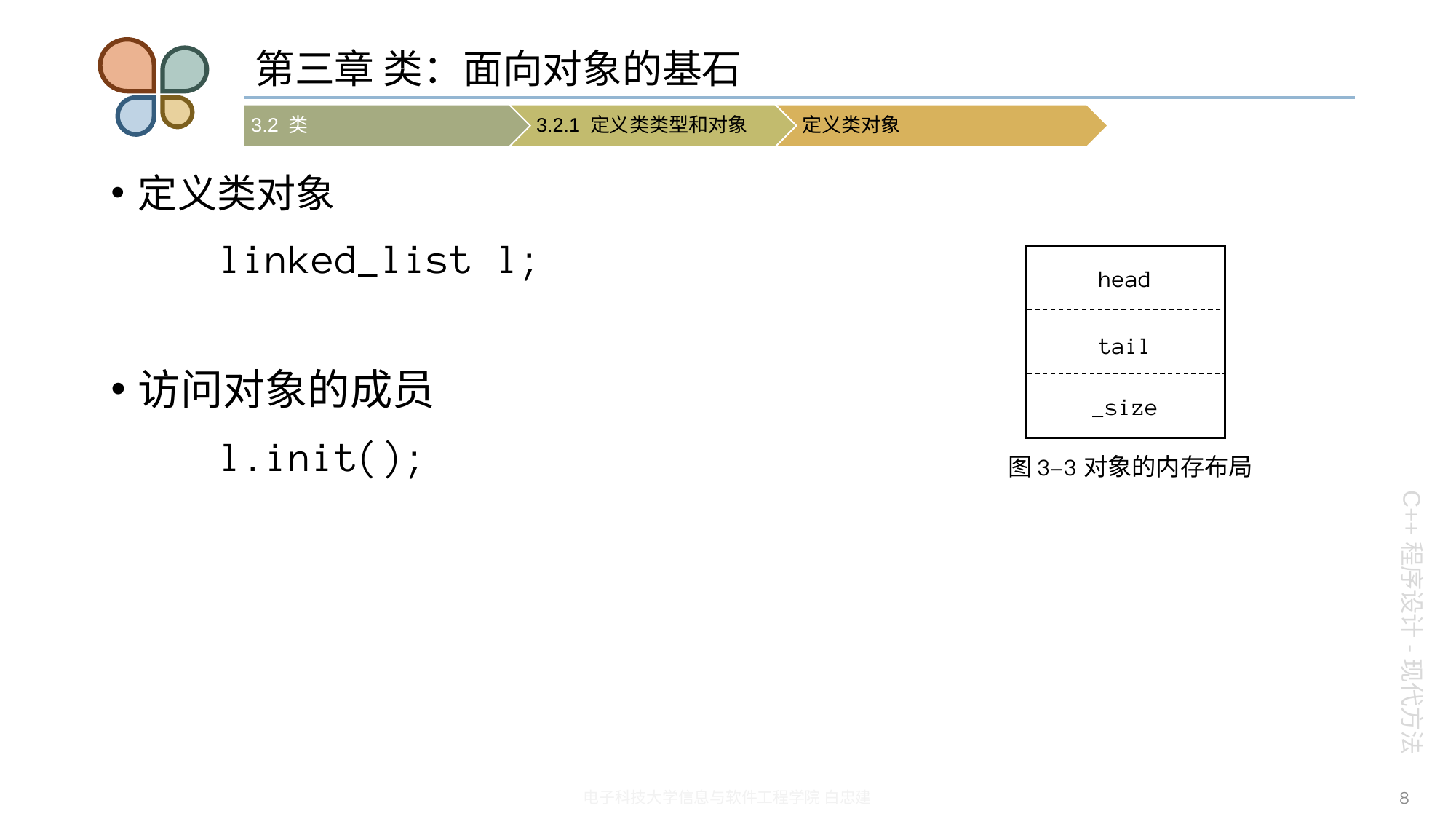

# 第三章 类：面向对象的基石
3.2 类
3.2.1 定义类类型和对象
定义类对象
定义类对象
	linked_list l;

访问对象的成员
	l.init();

head

tail
_size
图3-3对象的内存布局
8